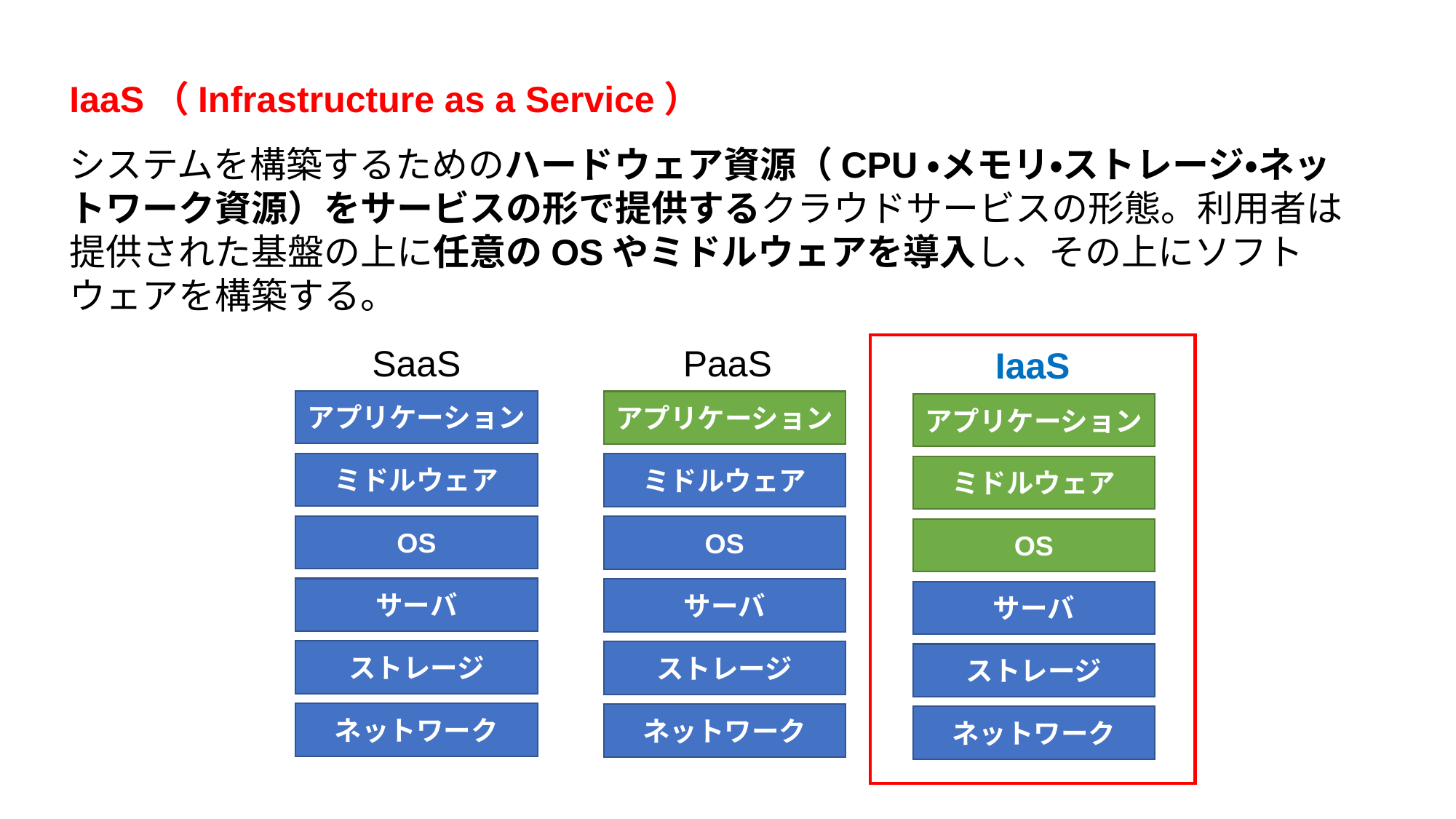

IaaS（Infrastructure as a Service）

システムを構築するためのハードウェア資源（CPU・メモリ・ストレージ・ネットワーク資源）をサービスの形で提供するクラウドサービスの形態。利用者は提供された基盤の上に任意のOSやミドルウェアを導入し、その上にソフトウェアを構築する。
PaaS

SaaS
IaaS
アプリケーション
アプリケーション
アプリケーション
ミドルウェア
ミドルウェア
ミドルウェア
OS
OS
OS
サーバ
サーバ
サーバ
ストレージ
ストレージ
ストレージ
ネットワーク
ネットワーク
ネットワーク